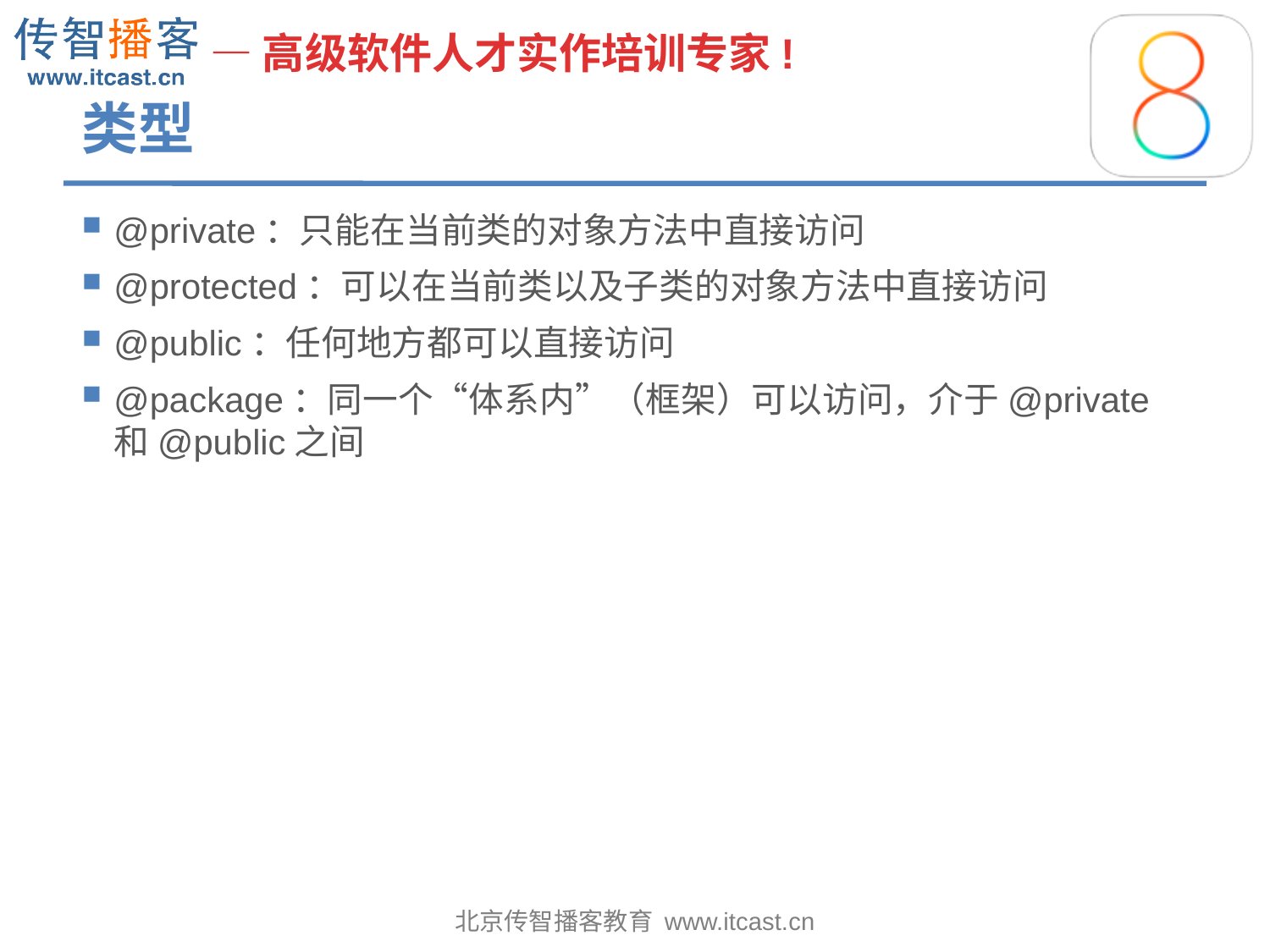

# 类型
@private：只能在当前类的对象方法中直接访问
@protected：可以在当前类以及子类的对象方法中直接访问
@public：任何地方都可以直接访问
@package：同一个“体系内”（框架）可以访问，介于@private和@public之间